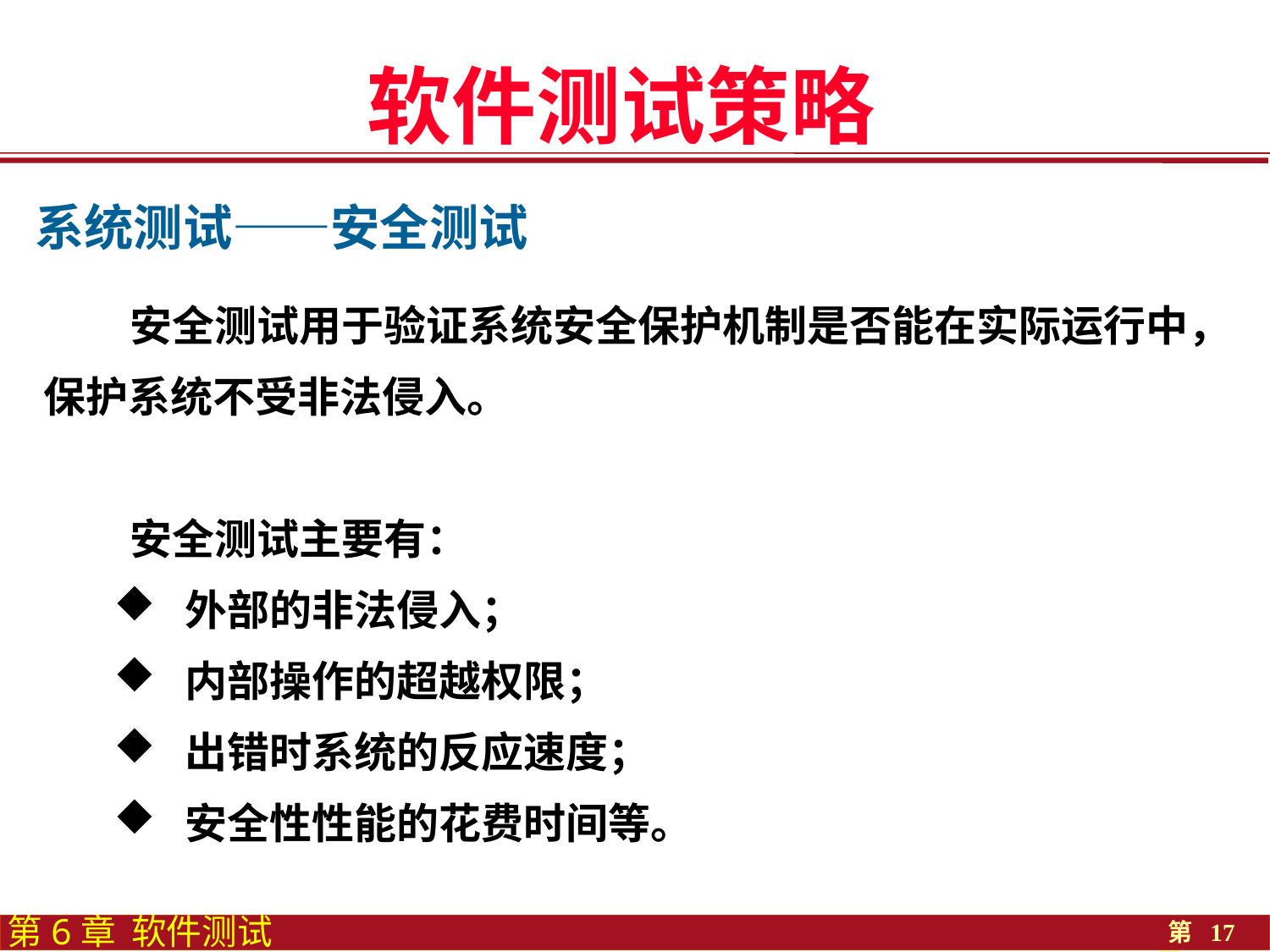

软件测试策略
# 系统测试——安全测试
        安全测试用于验证系统安全保护机制是否能在实际运行中，保护系统不受非法侵入。

        安全测试主要有：
  外部的非法侵入；
  内部操作的超越权限；
  出错时系统的反应速度；
  安全性性能的花费时间等。